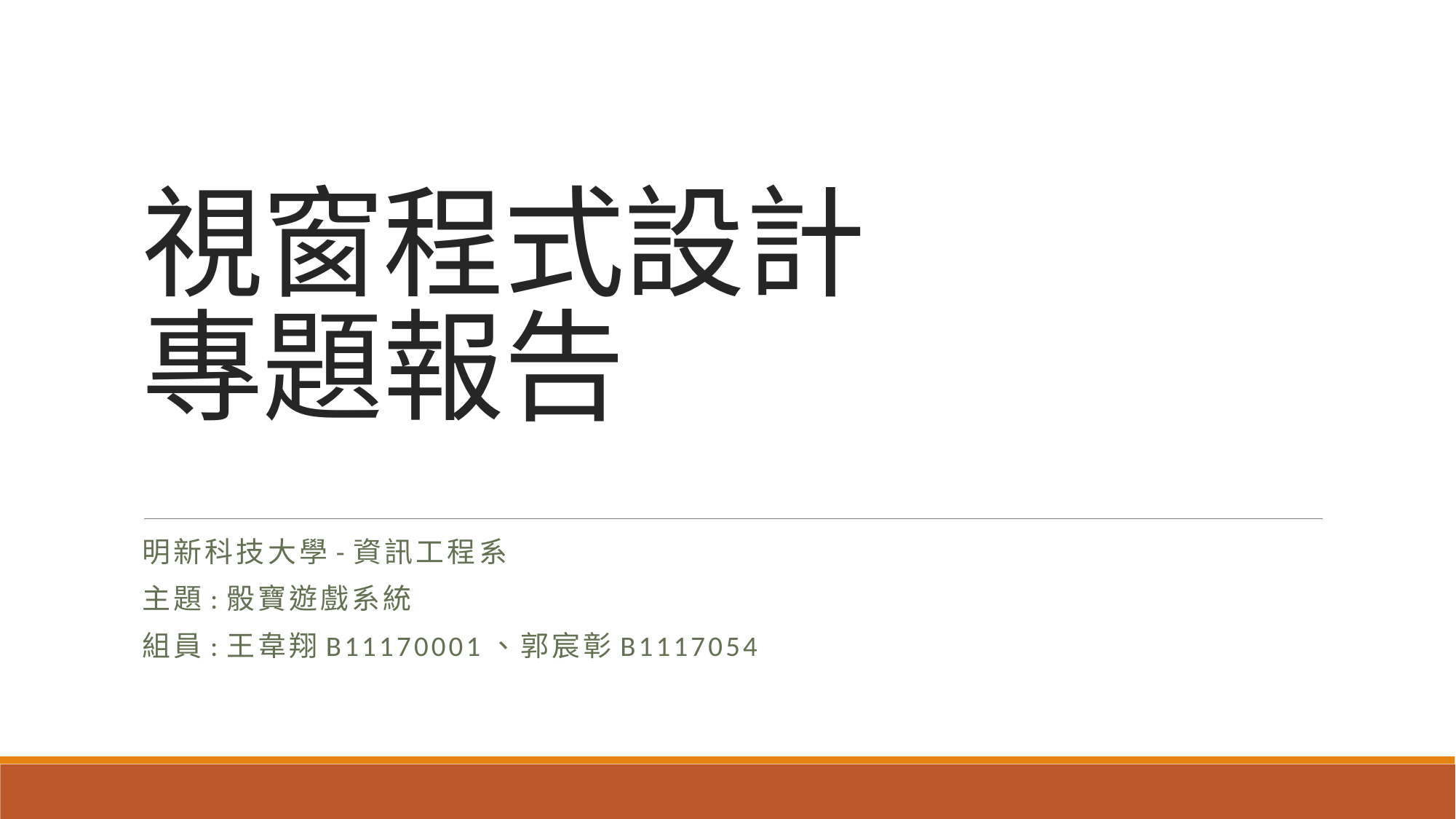

# 視窗程式設計 專題報告
明新科技大學-資訊工程系
主題:骰寶遊戲系統
組員:王韋翔b11170001、郭宸彰b1117054